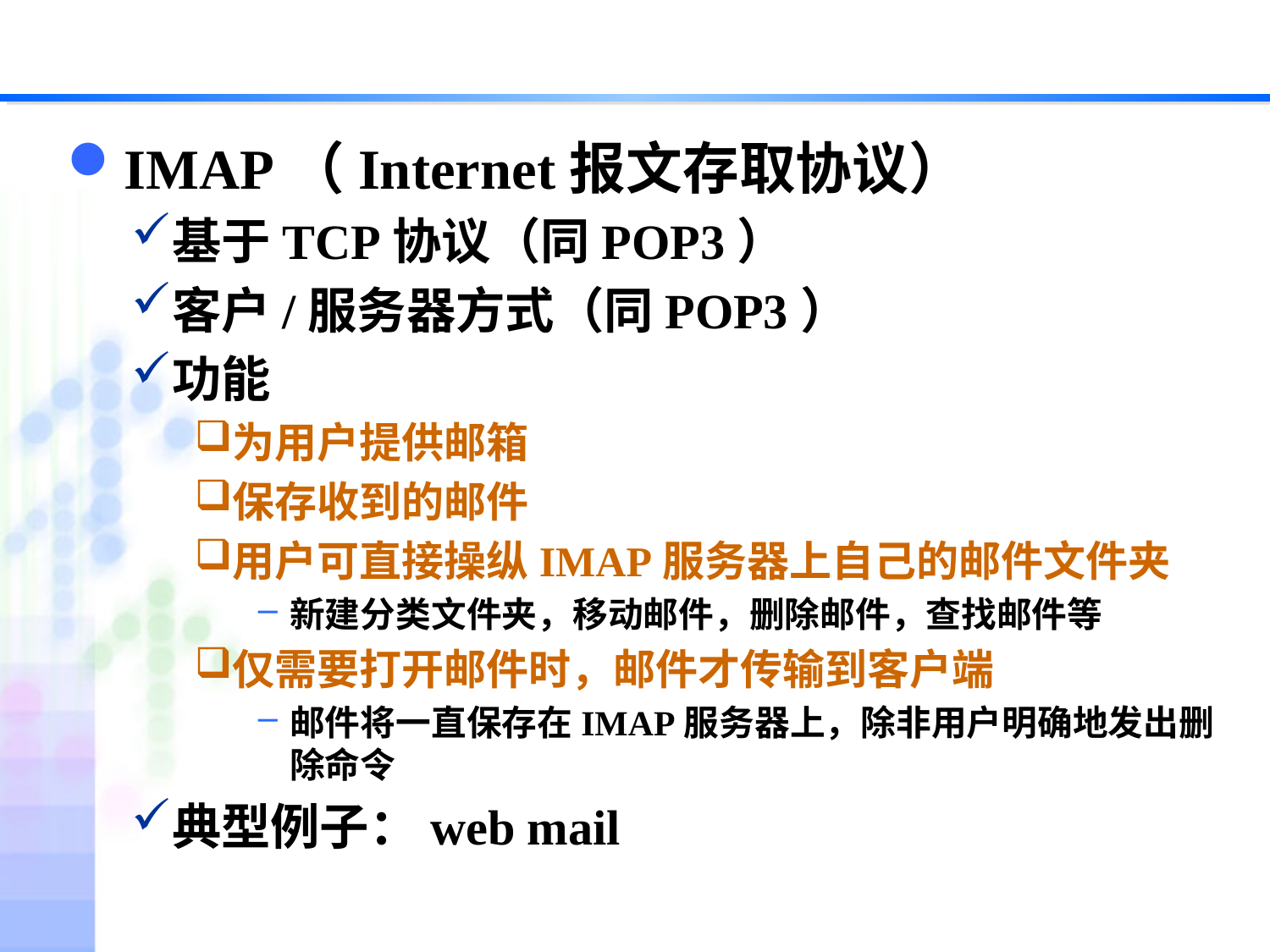

#
IMAP（Internet报文存取协议）
基于TCP协议（同POP3）
客户/服务器方式（同POP3）
功能
为用户提供邮箱
保存收到的邮件
用户可直接操纵IMAP服务器上自己的邮件文件夹
新建分类文件夹，移动邮件，删除邮件，查找邮件等
仅需要打开邮件时，邮件才传输到客户端
邮件将一直保存在IMAP服务器上，除非用户明确地发出删除命令
典型例子：web mail